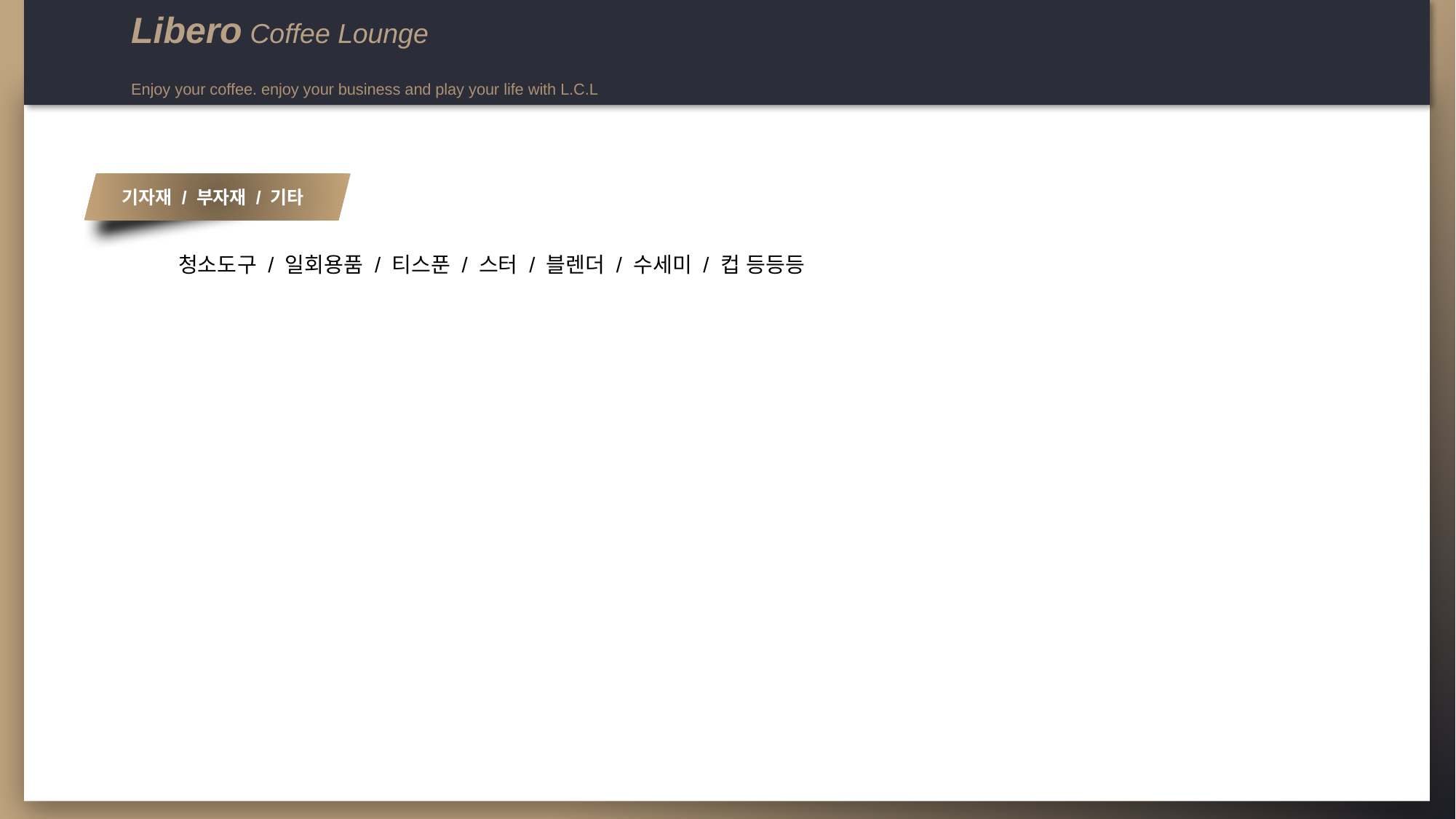

Libero Coffee Lounge
Enjoy your coffee. enjoy your business and play your life with L.C.L

기자재 / 부자재 / 기타

청소도구 / 일회용품 / 티스푼 / 스터 / 블렌더 / 수세미 / 컵 등등등